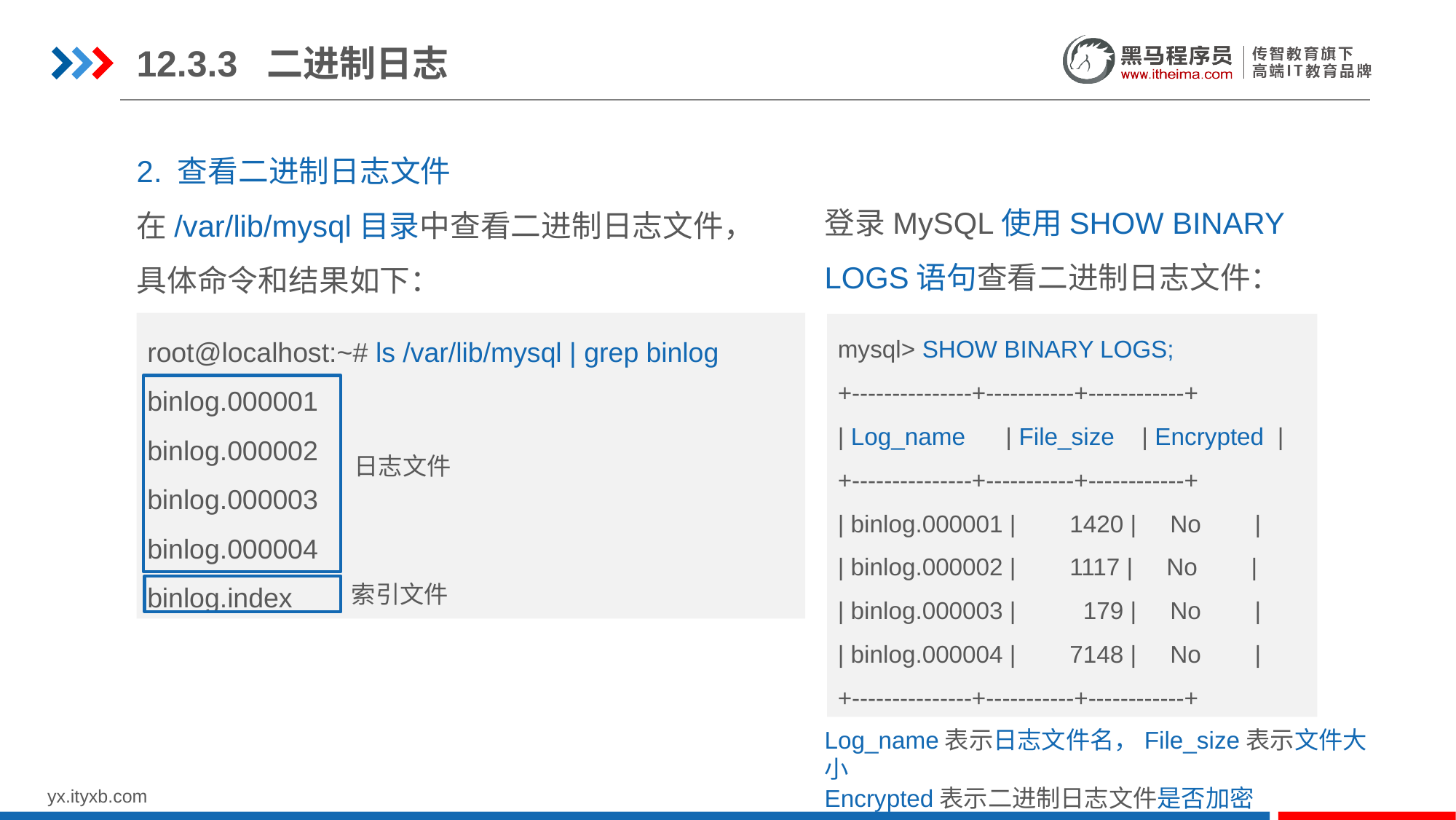

12.3.3  二进制日志
2. 查看二进制日志文件
在/var/lib/mysql目录中查看二进制日志文件，具体命令和结果如下：
登录MySQL使用SHOW BINARY LOGS语句查看二进制日志文件：
root@localhost:~# ls /var/lib/mysql | grep binlog
binlog.000001
binlog.000002
binlog.000003
binlog.000004
binlog.index
mysql> SHOW BINARY LOGS;
+---------------+-----------+------------+
| Log_name      | File_size    | Encrypted  |
+---------------+-----------+------------+
| binlog.000001 |        1420 |     No        |
| binlog.000002 |        1117 |     No        |
| binlog.000003 |          179 |     No        |
| binlog.000004 |        7148 |     No        |
+---------------+-----------+------------+

日志文件
索引文件

Log_name表示日志文件名，File_size表示文件大小
Encrypted表示二进制日志文件是否加密